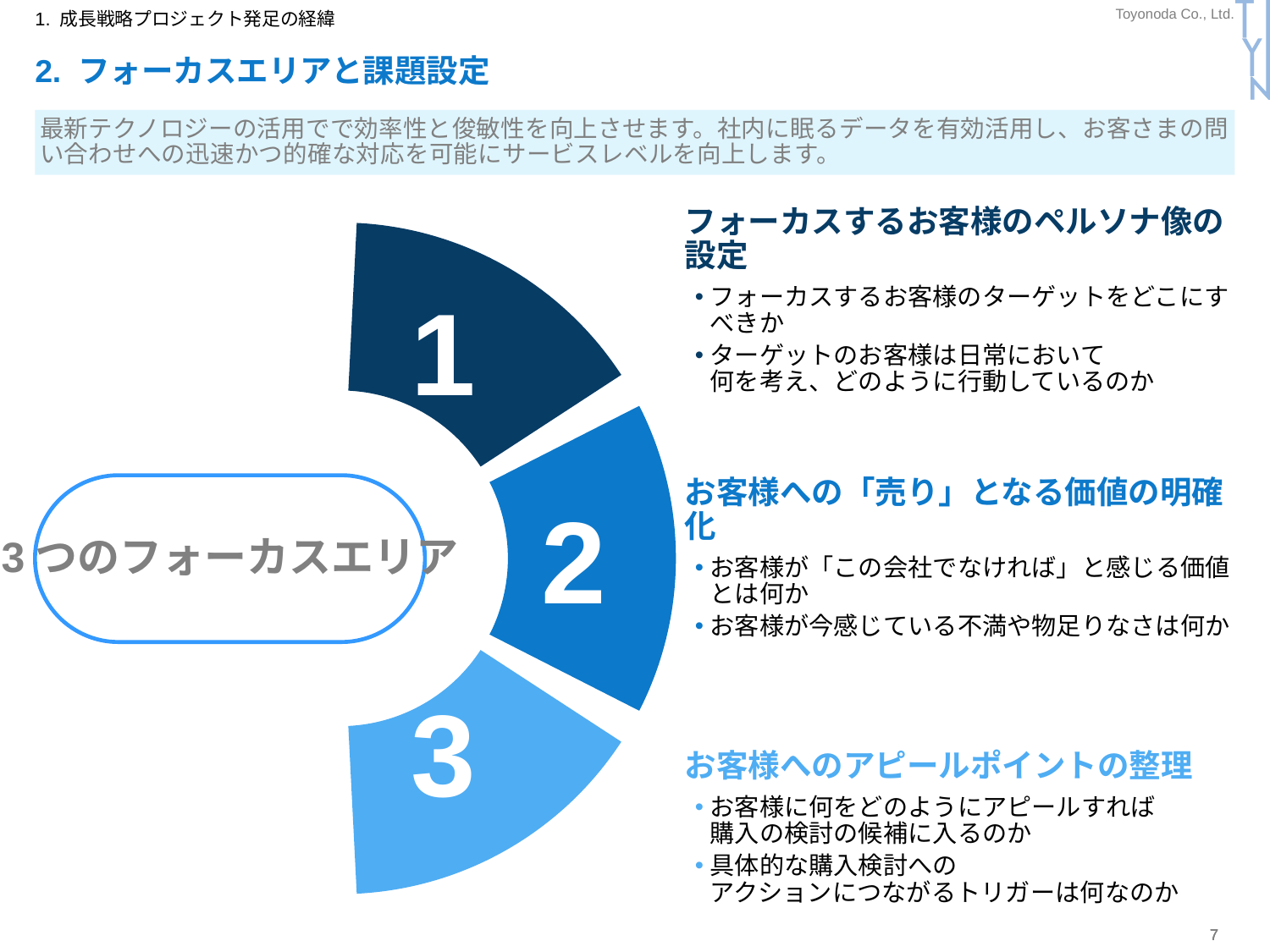

P351
1. 成長戦略プロジェクト発足の経緯
2. フォーカスエリアと課題設定
最新テクノロジーの活用でで効率性と俊敏性を向上させます。社内に眠るデータを有効活用し、お客さまの問い合わせへの迅速かつ的確な対応を可能にサービスレベルを向上します。

### Chart

| Category | 売上高 |
|---|---|
| 第 1 四半期 | 0.8 |
| 第 2 四半期 | 15.0 |
| 第 3 四半期 | 1.7 |
| 第 4 四半期 | 15.0 |
フォーカスするお客様のペルソナ像の設定
フォーカスするお客様のターゲットをどこにすべきか
ターゲットのお客様は日常において
何を考え、どのように行動しているのか
1
お客様への「売り」となる価値の明確化
お客様が「この会社でなければ」と感じる価値とは何か
お客様が今感じている不満や物足りなさは何か
3つのフォーカスエリア
2
3
お客様へのアピールポイントの整理
お客様に何をどのようにアピールすれば
購入の検討の候補に入るのか
具体的な購入検討への
アクションにつながるトリガーは何なのか